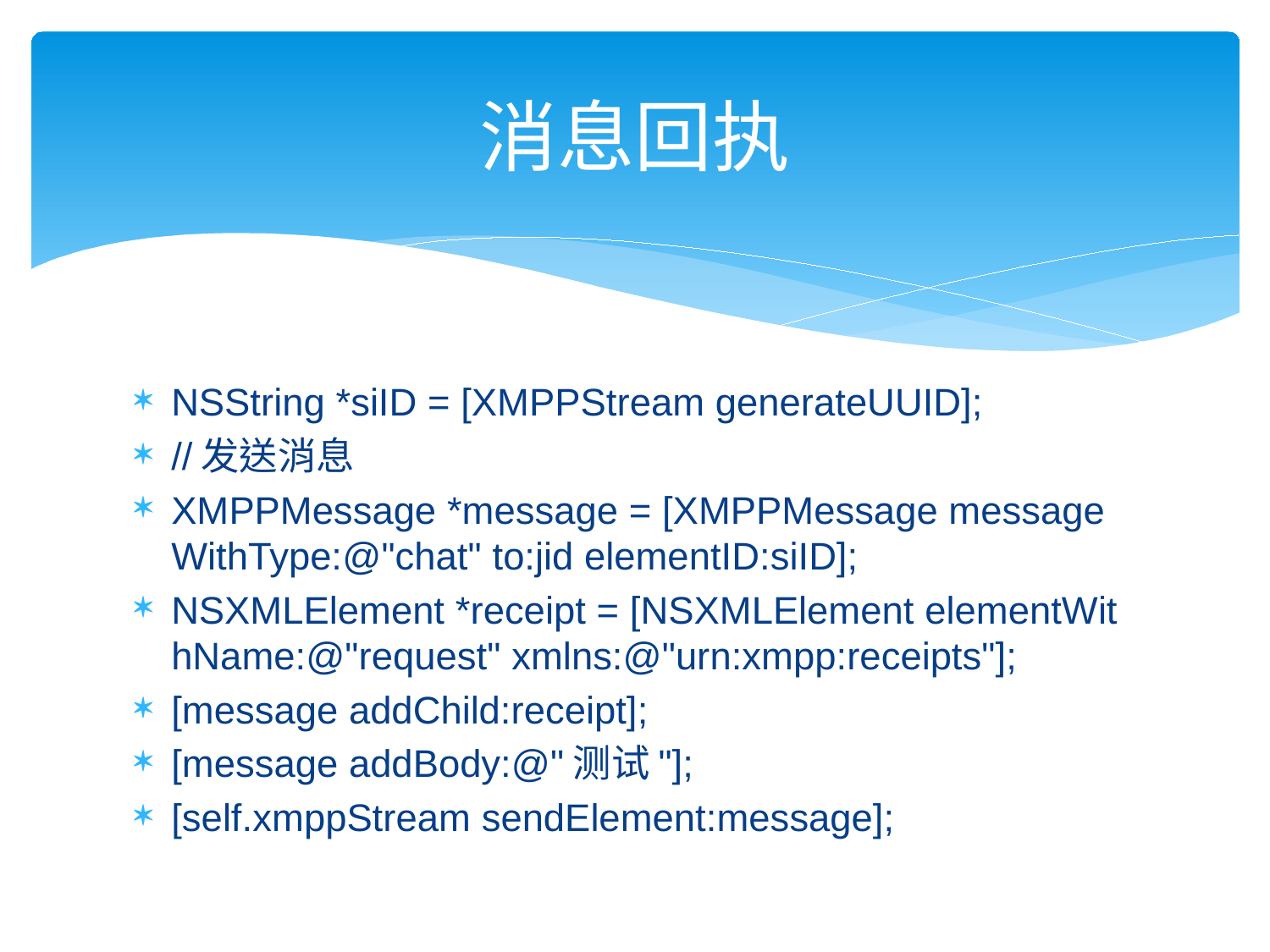

# 消息回执
NSString *siID = [XMPPStream generateUUID];
//发送消息
XMPPMessage *message = [XMPPMessage messageWithType:@"chat" to:jid elementID:siID];
NSXMLElement *receipt = [NSXMLElement elementWithName:@"request" xmlns:@"urn:xmpp:receipts"];
[message addChild:receipt];
[message addBody:@"测试"];
[self.xmppStream sendElement:message];